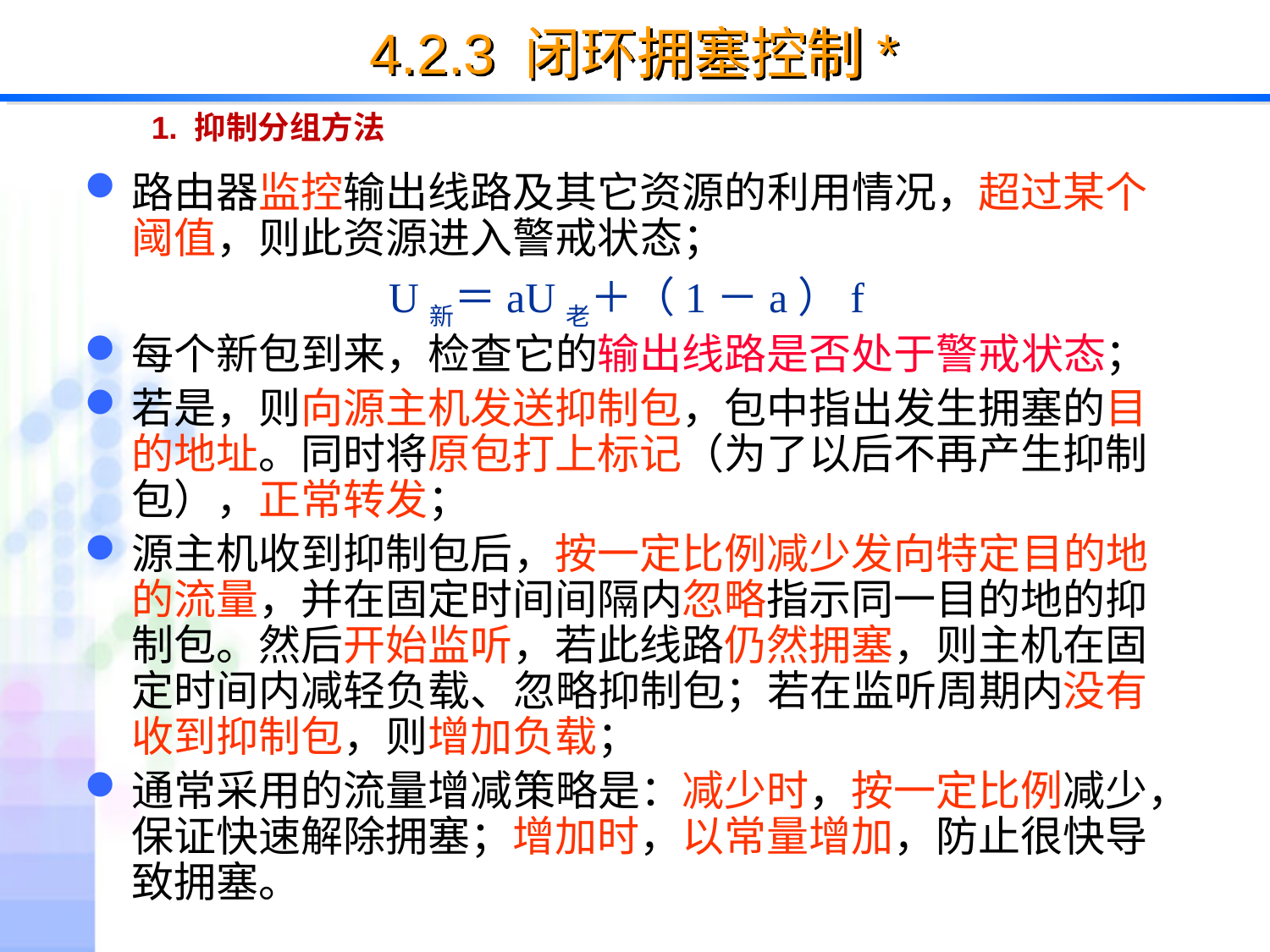

# 4.2.3 闭环拥塞控制*
1. 抑制分组方法
路由器监控输出线路及其它资源的利用情况，超过某个阈值，则此资源进入警戒状态；
U新＝aU老＋（1－a）f
每个新包到来，检查它的输出线路是否处于警戒状态；
若是，则向源主机发送抑制包，包中指出发生拥塞的目的地址。同时将原包打上标记（为了以后不再产生抑制包），正常转发；
源主机收到抑制包后，按一定比例减少发向特定目的地的流量，并在固定时间间隔内忽略指示同一目的地的抑制包。然后开始监听，若此线路仍然拥塞，则主机在固定时间内减轻负载、忽略抑制包；若在监听周期内没有收到抑制包，则增加负载；
通常采用的流量增减策略是：减少时，按一定比例减少，保证快速解除拥塞；增加时，以常量增加，防止很快导致拥塞。